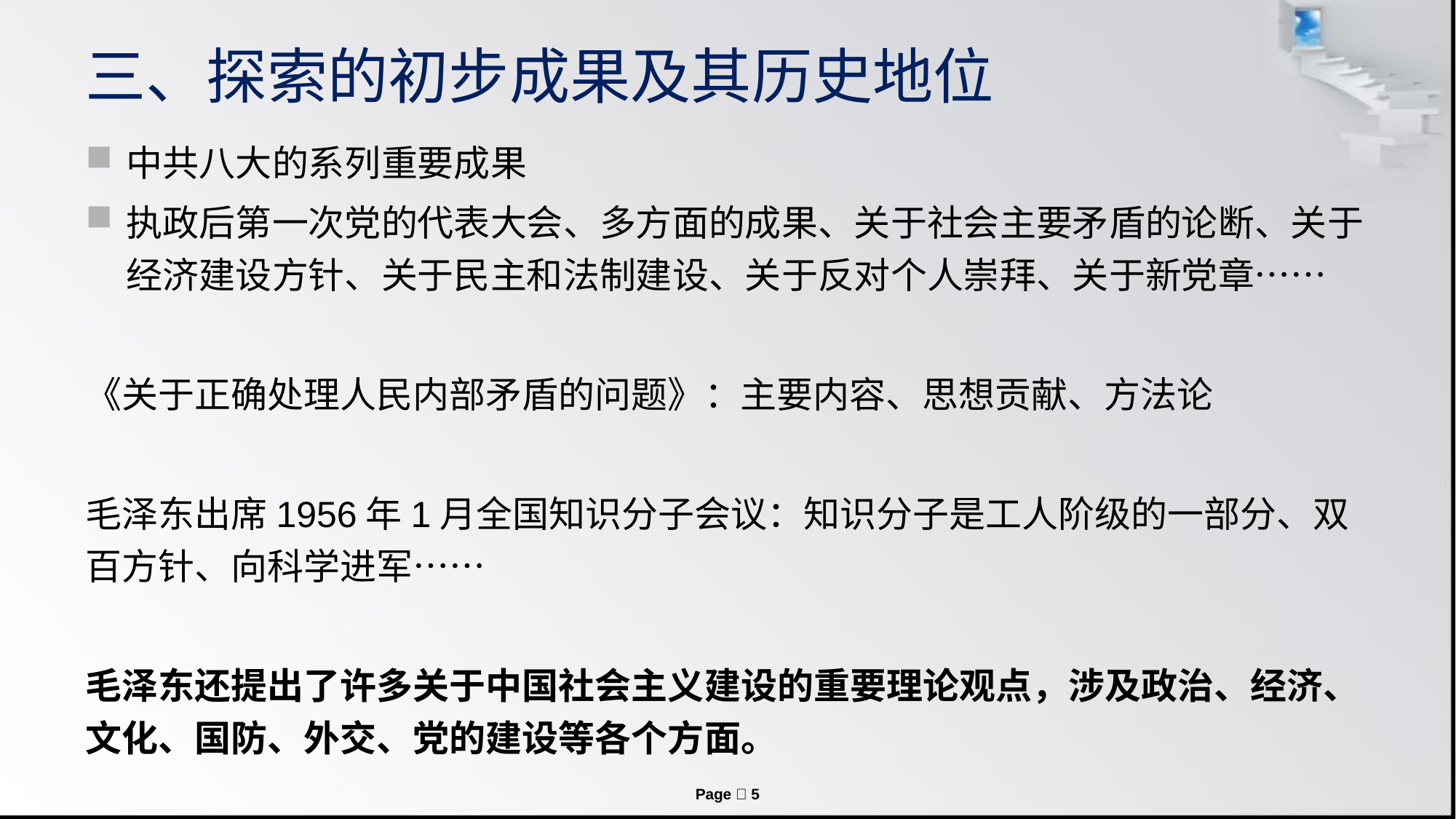

# 三、探索的初步成果及其历史地位
中共八大的系列重要成果
执政后第一次党的代表大会、多方面的成果、关于社会主要矛盾的论断、关于经济建设方针、关于民主和法制建设、关于反对个人崇拜、关于新党章……

《关于正确处理人民内部矛盾的问题》：主要内容、思想贡献、方法论

毛泽东出席1956年1月全国知识分子会议：知识分子是工人阶级的一部分、双百方针、向科学进军……

毛泽东还提出了许多关于中国社会主义建设的重要理论观点，涉及政治、经济、文化、国防、外交、党的建设等各个方面。